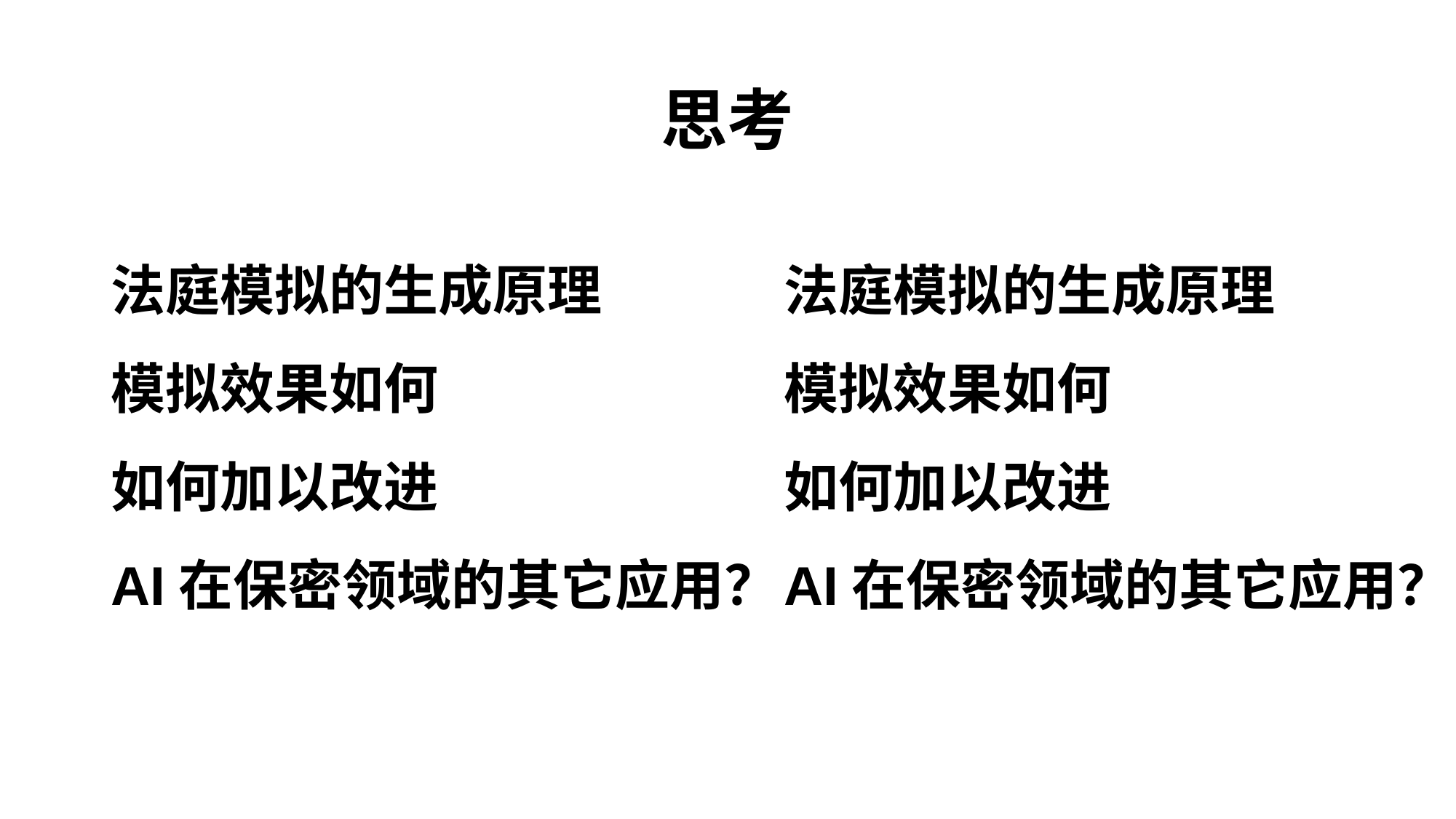

# 思考
法庭模拟的生成原理
模拟效果如何
如何加以改进
AI在保密领域的其它应用？
法庭模拟的生成原理
模拟效果如何
如何加以改进
AI在保密领域的其它应用？